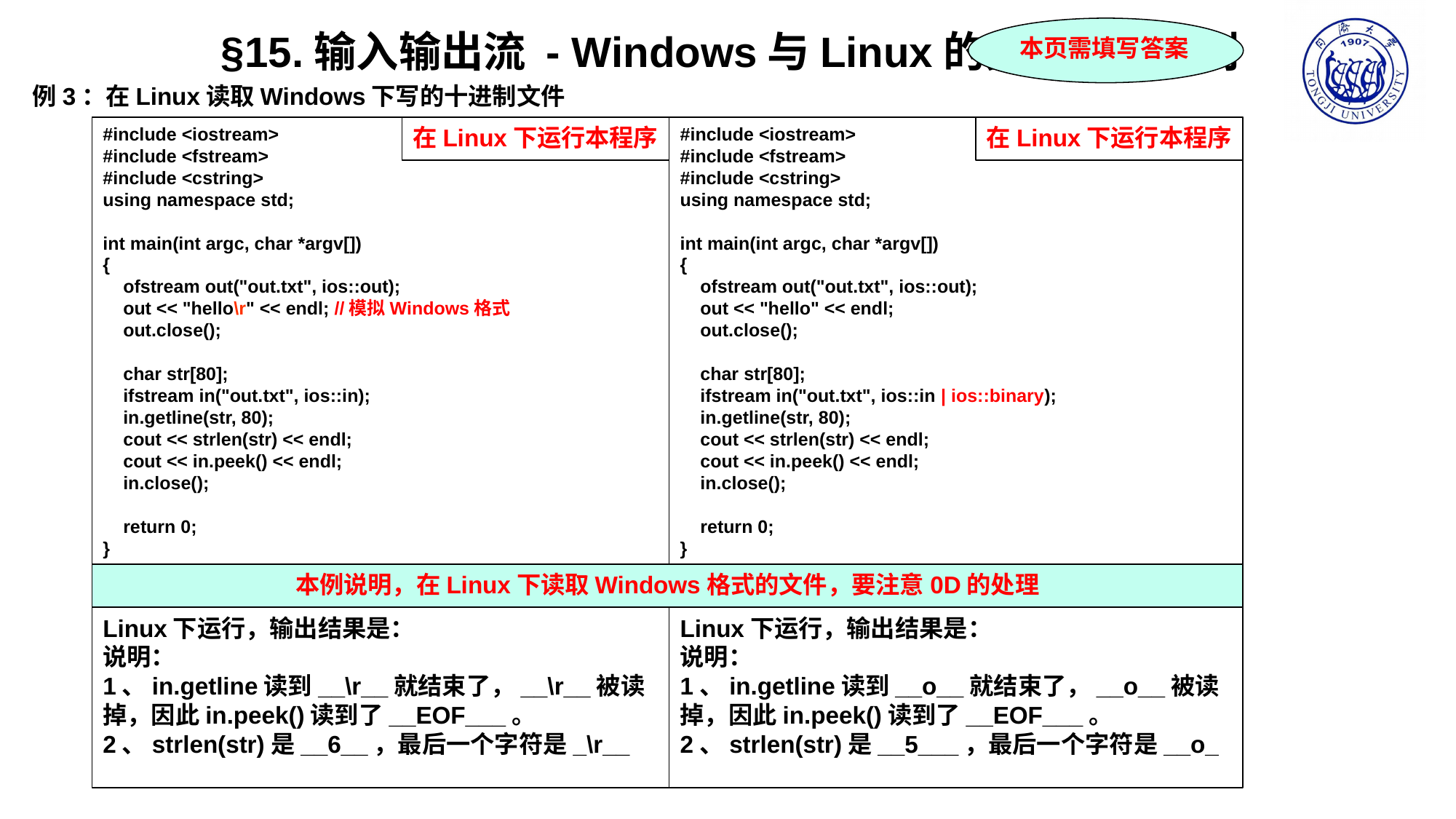

本页需填写答案
§15.输入输出流 - Windows与Linux的文件格式差别
例3：在Linux读取Windows下写的十进制文件
在Linux下运行本程序
#include <iostream>
#include <fstream>
#include <cstring>
using namespace std;

int main(int argc, char *argv[])
{
    ofstream out("out.txt", ios::out);
    out << "hello\r" << endl; //模拟Windows格式
    out.close();

    char str[80];
    ifstream in("out.txt", ios::in);
    in.getline(str, 80);
    cout << strlen(str) << endl;
    cout << in.peek() << endl;
    in.close();

    return 0;
}
在Linux下运行本程序
#include <iostream>
#include <fstream>
#include <cstring>
using namespace std;

int main(int argc, char *argv[])
{
    ofstream out("out.txt", ios::out);
    out << "hello" << endl;
    out.close();

    char str[80];
    ifstream in("out.txt", ios::in | ios::binary);
    in.getline(str, 80);
    cout << strlen(str) << endl;
    cout << in.peek() << endl;
    in.close();

    return 0;
}
本例说明，在Linux下读取Windows格式的文件，要注意0D的处理
Linux下运行，输出结果是：
说明：
1、in.getline读到__\r__就结束了，__\r__被读掉，因此in.peek()读到了__EOF___。
2、strlen(str)是__6__，最后一个字符是_\r__
Linux下运行，输出结果是：
说明：
1、in.getline读到__o__就结束了，__o__被读掉，因此in.peek()读到了__EOF___。
2、strlen(str)是__5___，最后一个字符是__o_